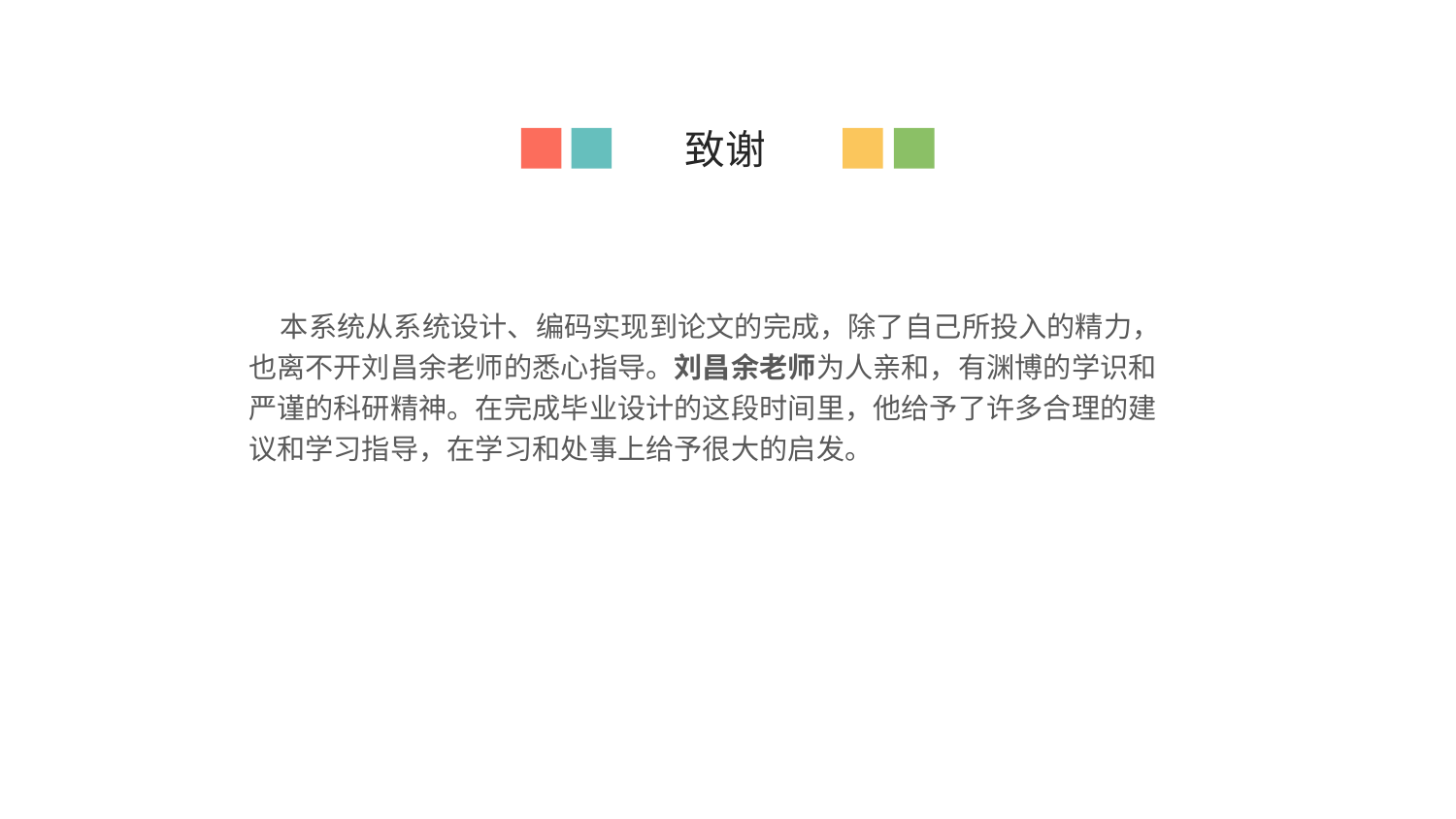

致谢

    本系统从系统设计、编码实现到论文的完成，除了自己所投入的精力，也离不开刘昌余老师的悉心指导。刘昌余老师为人亲和，有渊博的学识和严谨的科研精神。在完成毕业设计的这段时间里，他给予了许多合理的建议和学习指导，在学习和处事上给予很大的启发。